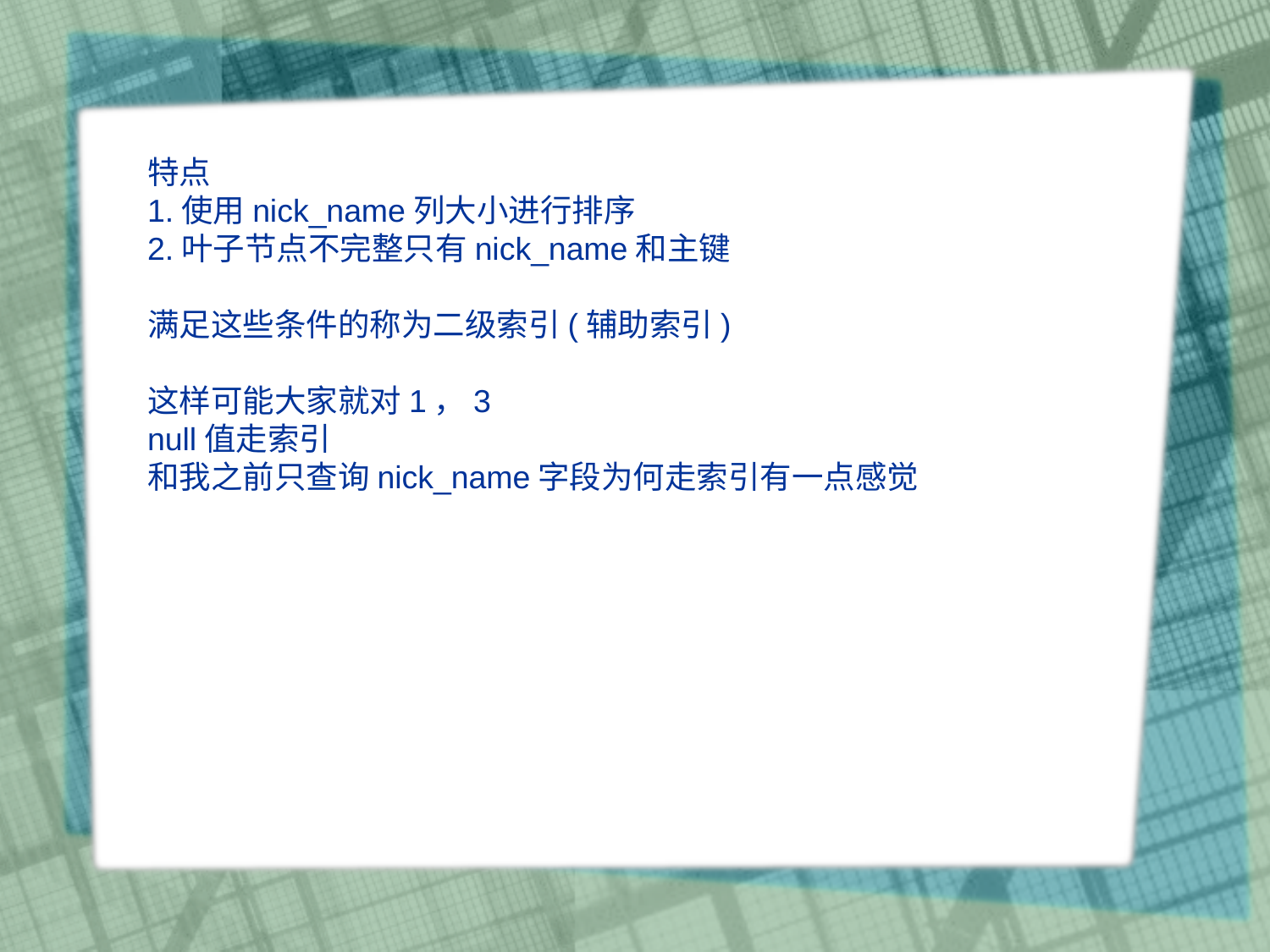

特点
1.使用nick_name列大小进行排序
2.叶子节点不完整只有nick_name和主键

满足这些条件的称为二级索引(辅助索引)

这样可能大家就对1，3
null值走索引
和我之前只查询nick_name字段为何走索引有一点感觉